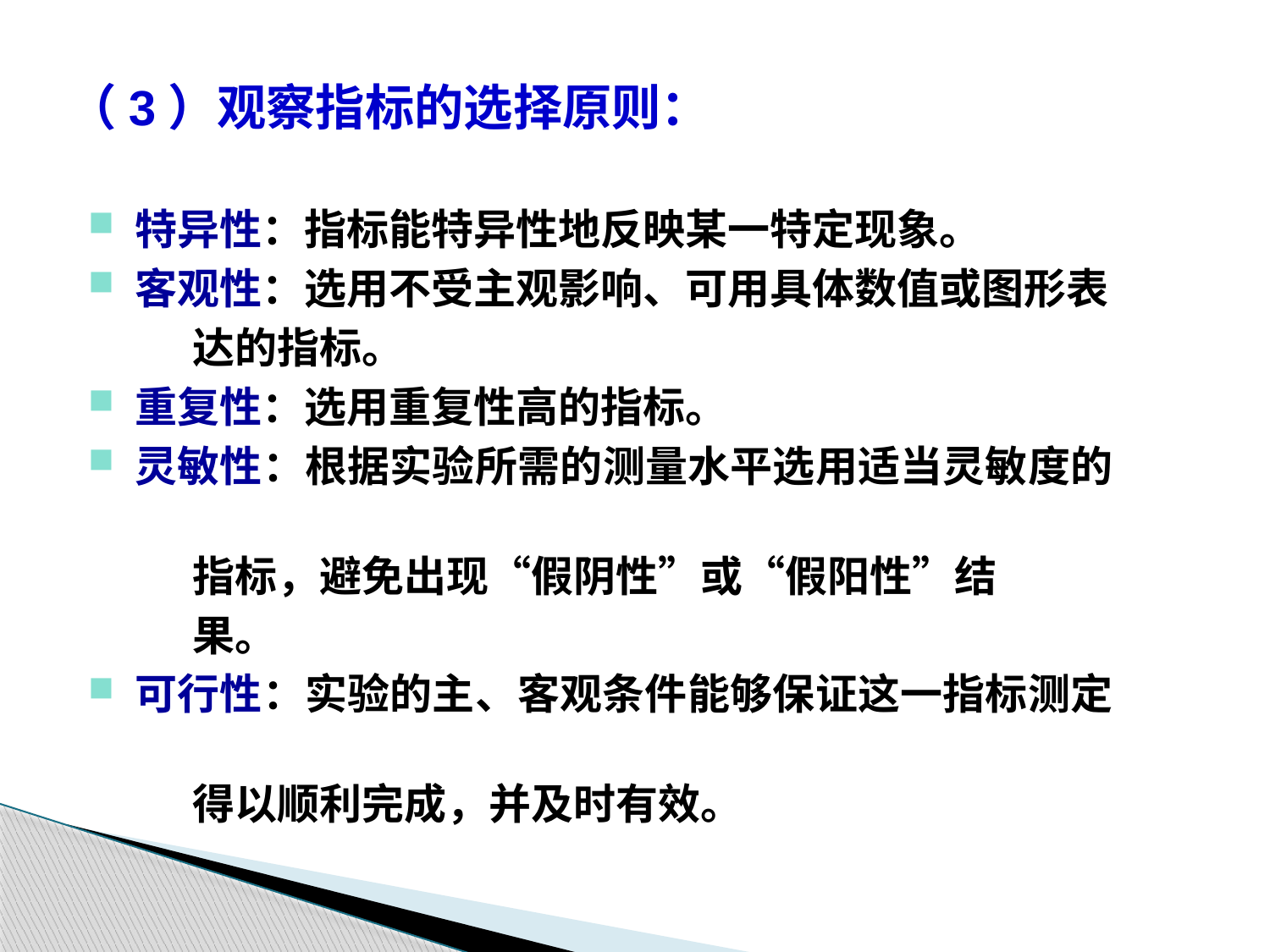

（3）观察指标的选择原则：
特异性：指标能特异性地反映某一特定现象。
客观性：选用不受主观影响、可用具体数值或图形表
          达的指标。
重复性：选用重复性高的指标。
灵敏性：根据实验所需的测量水平选用适当灵敏度的
          指标，避免出现“假阴性”或“假阳性”结
          果。
可行性：实验的主、客观条件能够保证这一指标测定
          得以顺利完成，并及时有效。